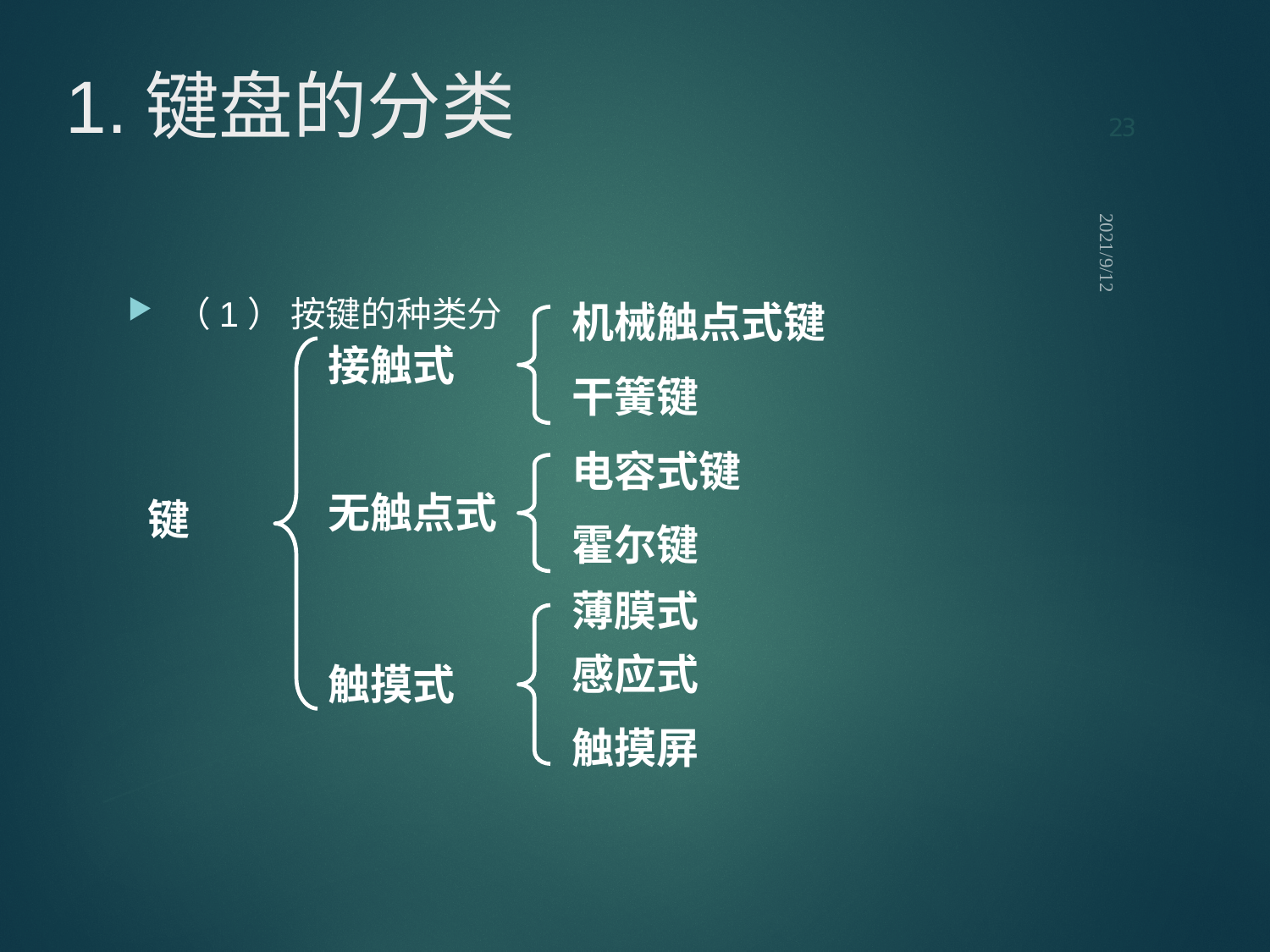

23
# 1.键盘的分类
2021/9/12
（1） 按键的种类分
机械触点式键

接触式
干簧键
电容式键

无触点式
霍尔键
薄膜式

感应式
触摸式
触摸屏
键